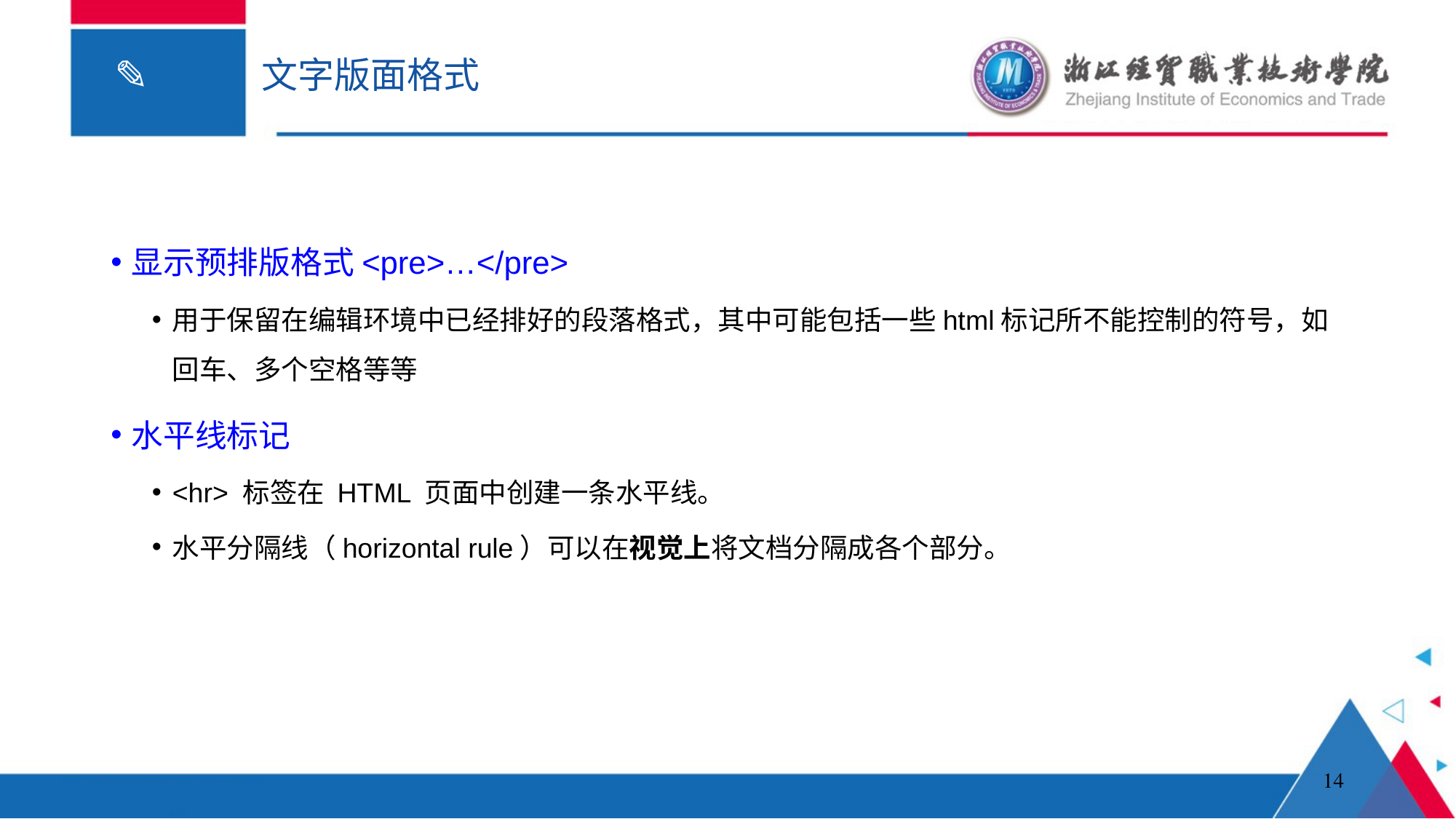

# 文字版面格式
显示预排版格式<pre>…</pre>
用于保留在编辑环境中已经排好的段落格式，其中可能包括一些html标记所不能控制的符号，如回车、多个空格等等
水平线标记
<hr> 标签在 HTML 页面中创建一条水平线。
水平分隔线（horizontal rule）可以在视觉上将文档分隔成各个部分。

14